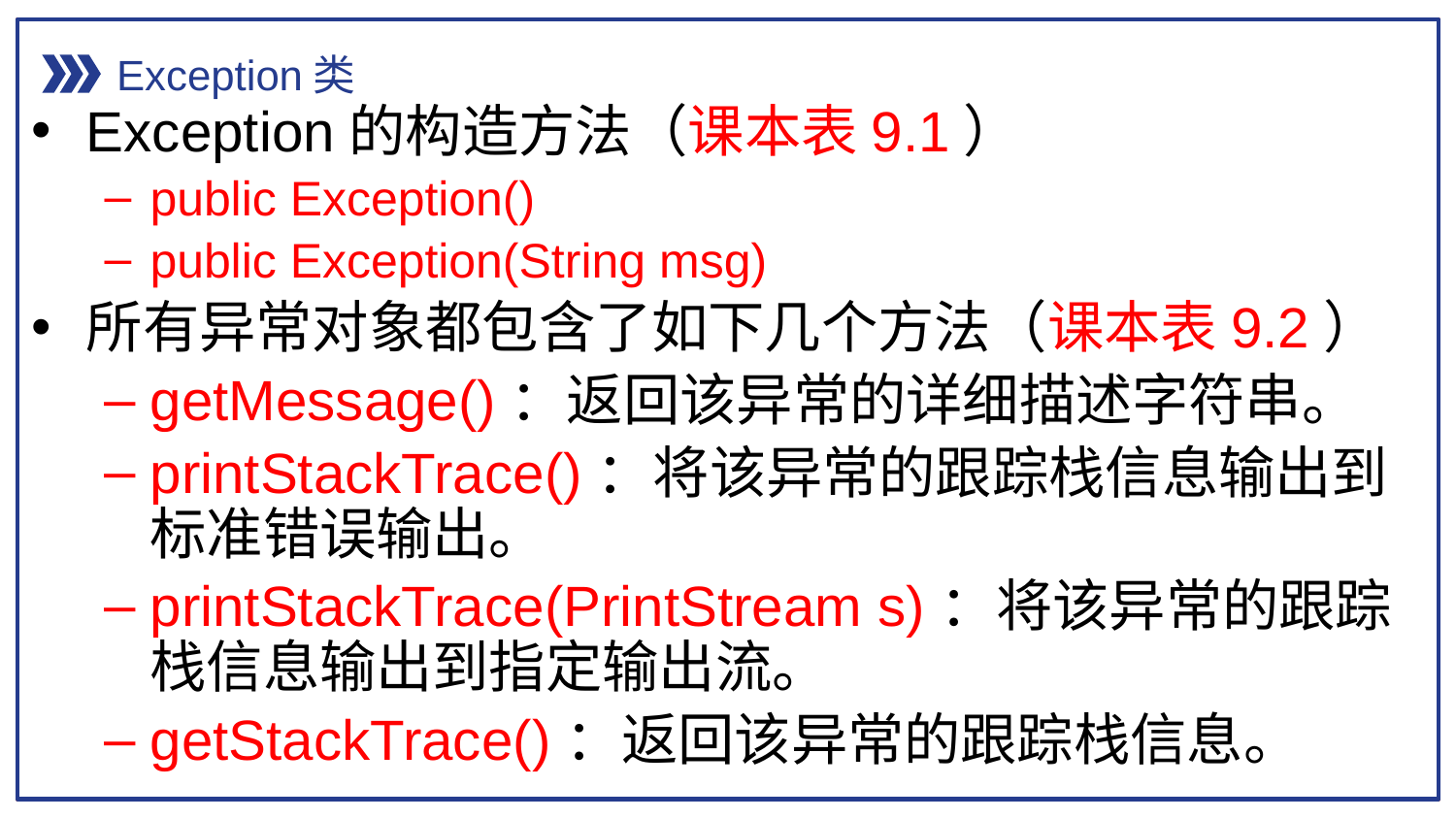

Exception类

Exception的构造方法（课本表9.1）
public Exception()
public Exception(String msg)
所有异常对象都包含了如下几个方法（课本表9.2）
getMessage()：返回该异常的详细描述字符串。
printStackTrace()：将该异常的跟踪栈信息输出到标准错误输出。
printStackTrace(PrintStream s)：将该异常的跟踪栈信息输出到指定输出流。
getStackTrace()：返回该异常的跟踪栈信息。